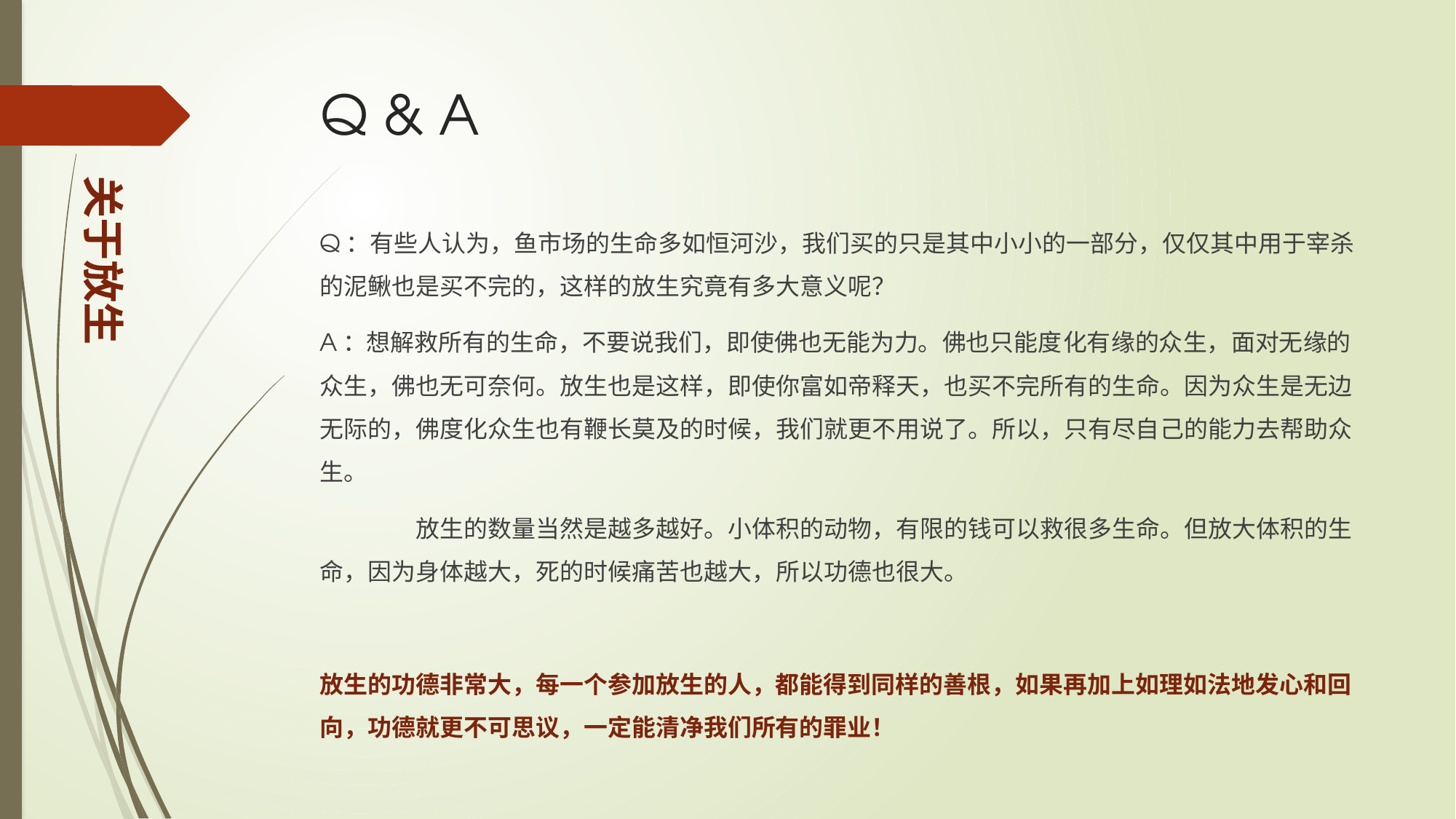

# Q & A
关于放生
Q：有些人认为，鱼市场的生命多如恒河沙，我们买的只是其中小小的一部分，仅仅其中用于宰杀的泥鳅也是买不完的，这样的放生究竟有多大意义呢？
A：想解救所有的生命，不要说我们，即使佛也无能为力。佛也只能度化有缘的众生，面对无缘的众生，佛也无可奈何。放生也是这样，即使你富如帝释天，也买不完所有的生命。因为众生是无边无际的，佛度化众生也有鞭长莫及的时候，我们就更不用说了。所以，只有尽自己的能力去帮助众生。
	放生的数量当然是越多越好。小体积的动物，有限的钱可以救很多生命。但放大体积的生命，因为身体越大，死的时候痛苦也越大，所以功德也很大。

放生的功德非常大，每一个参加放生的人，都能得到同样的善根，如果再加上如理如法地发心和回向，功德就更不可思议，一定能清净我们所有的罪业！